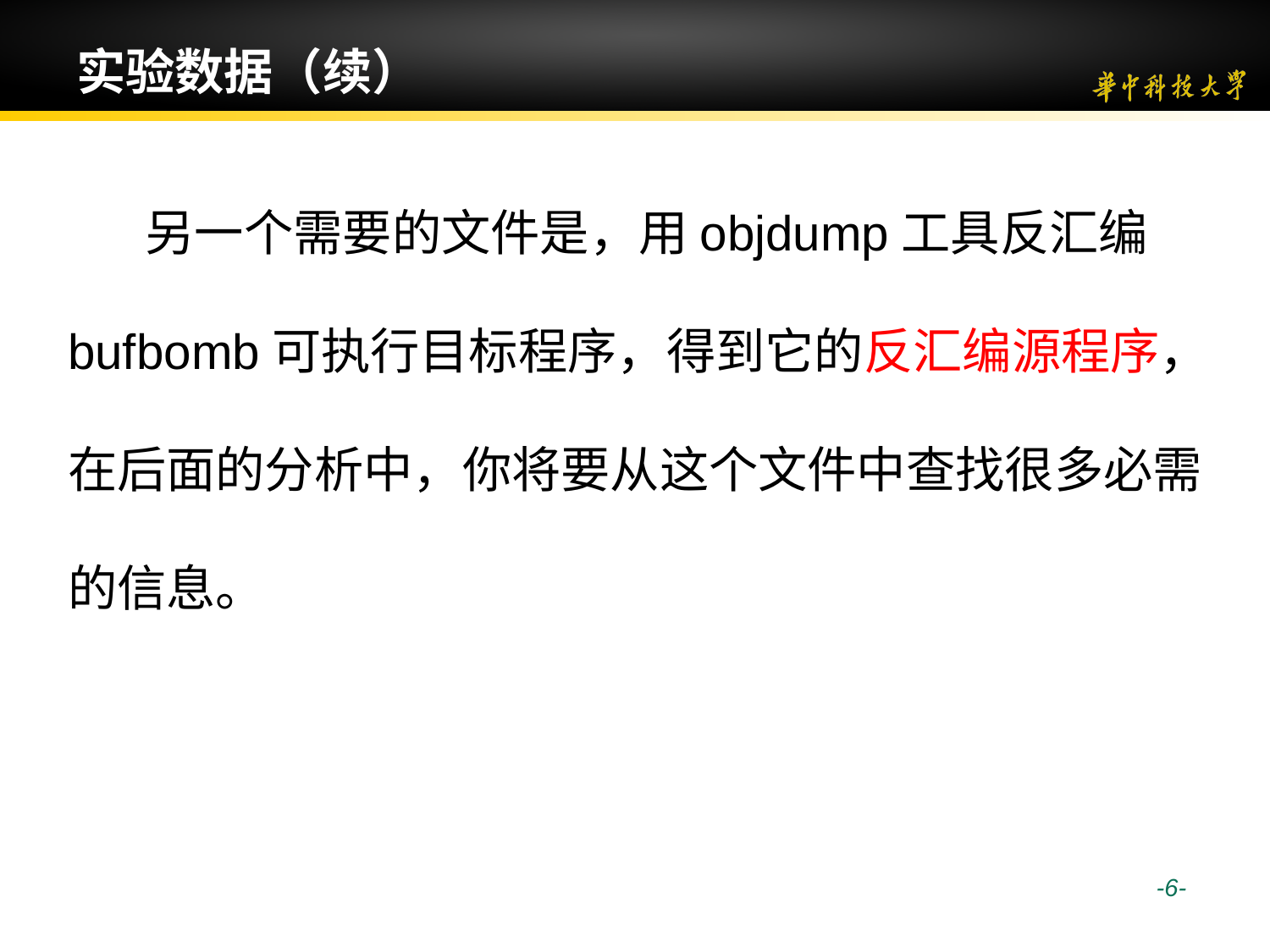

# 实验数据（续）
      另一个需要的文件是，用objdump工具反汇编bufbomb可执行目标程序，得到它的反汇编源程序，在后面的分析中，你将要从这个文件中查找很多必需的信息。
 -6-